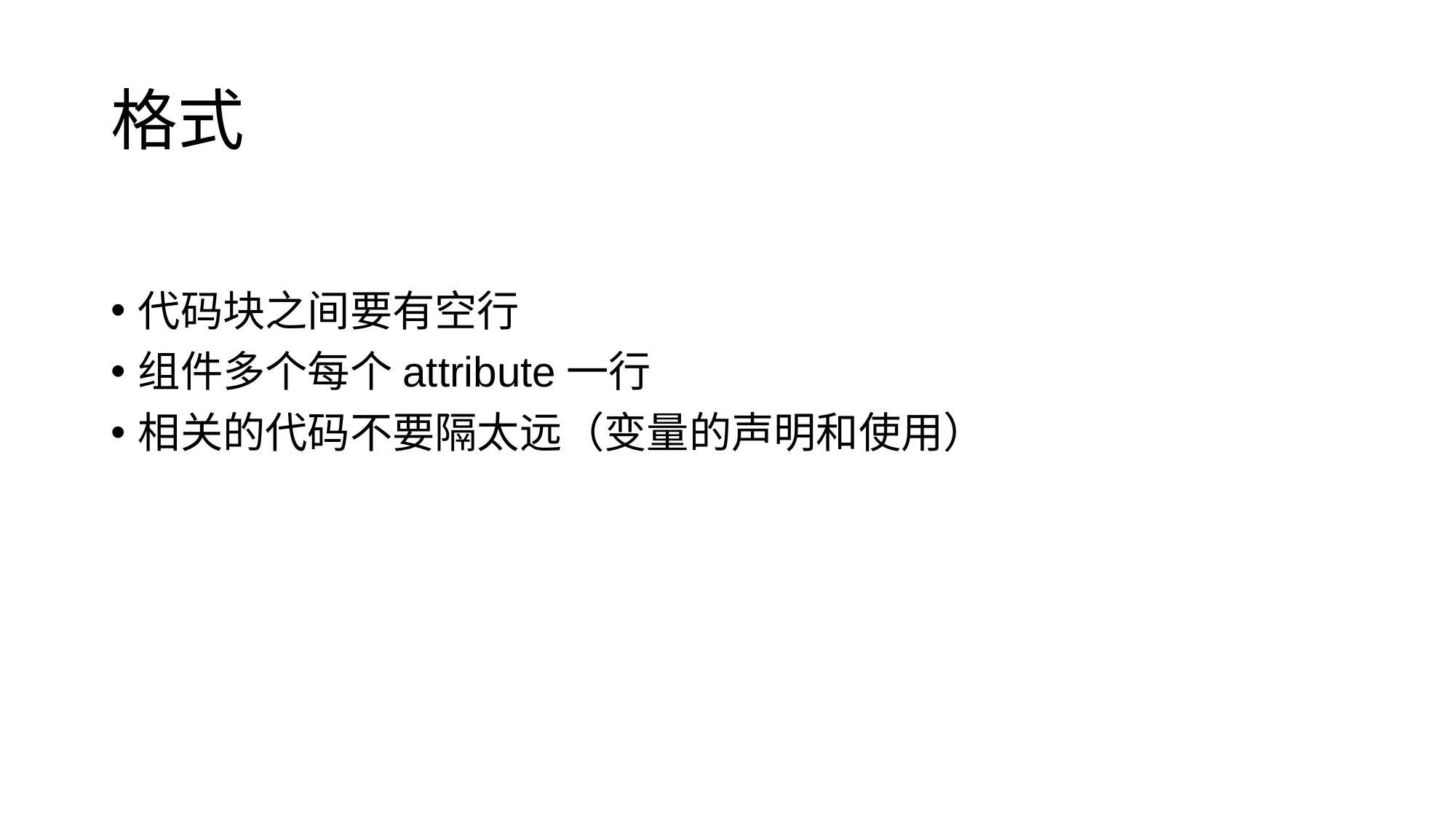

# 格式

代码块之间要有空行
组件多个每个attribute一行
相关的代码不要隔太远（变量的声明和使用）